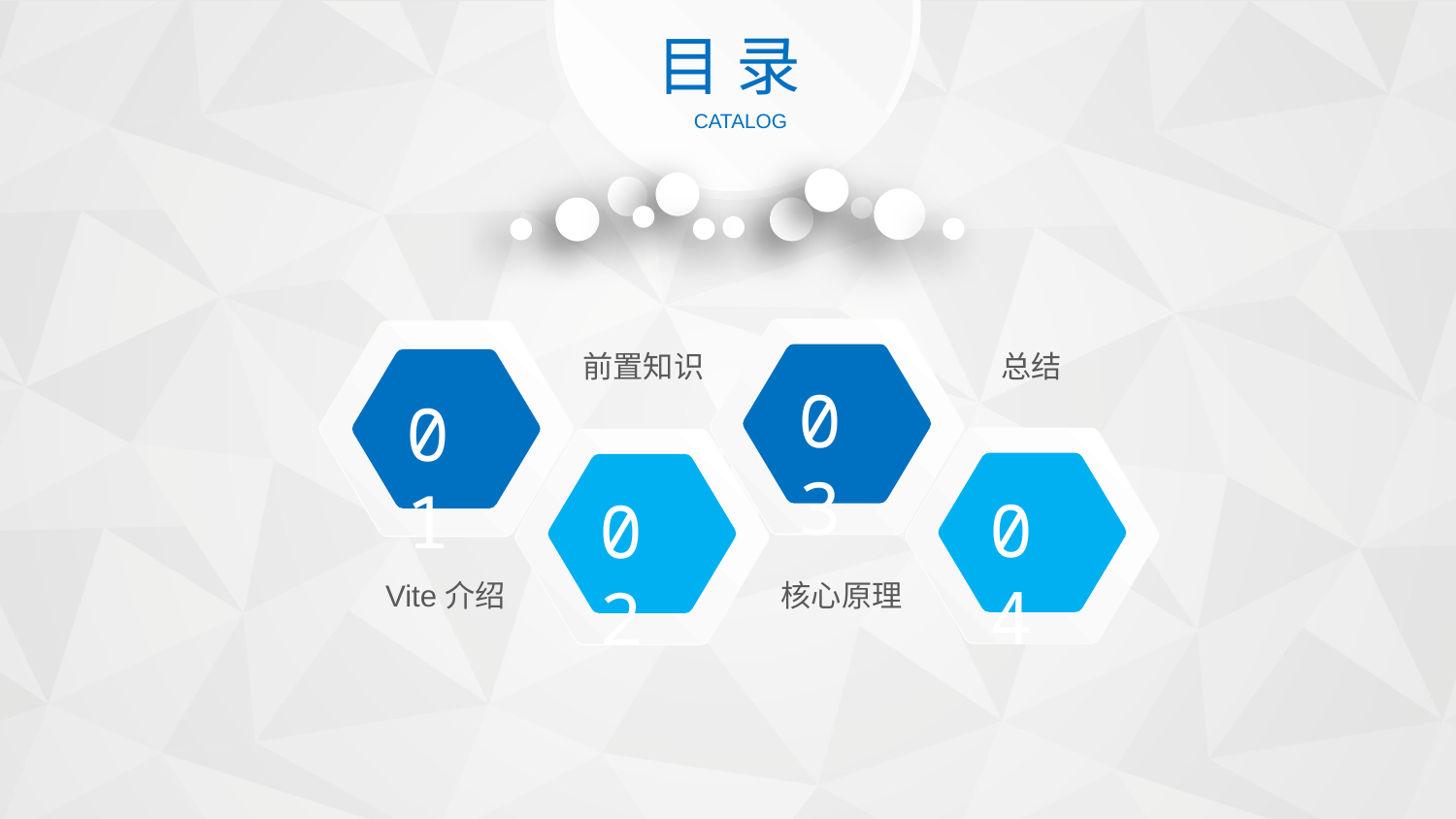

目 录
CATALOG

03

01
前置知识
总结

04

02
Vite介绍
核心原理